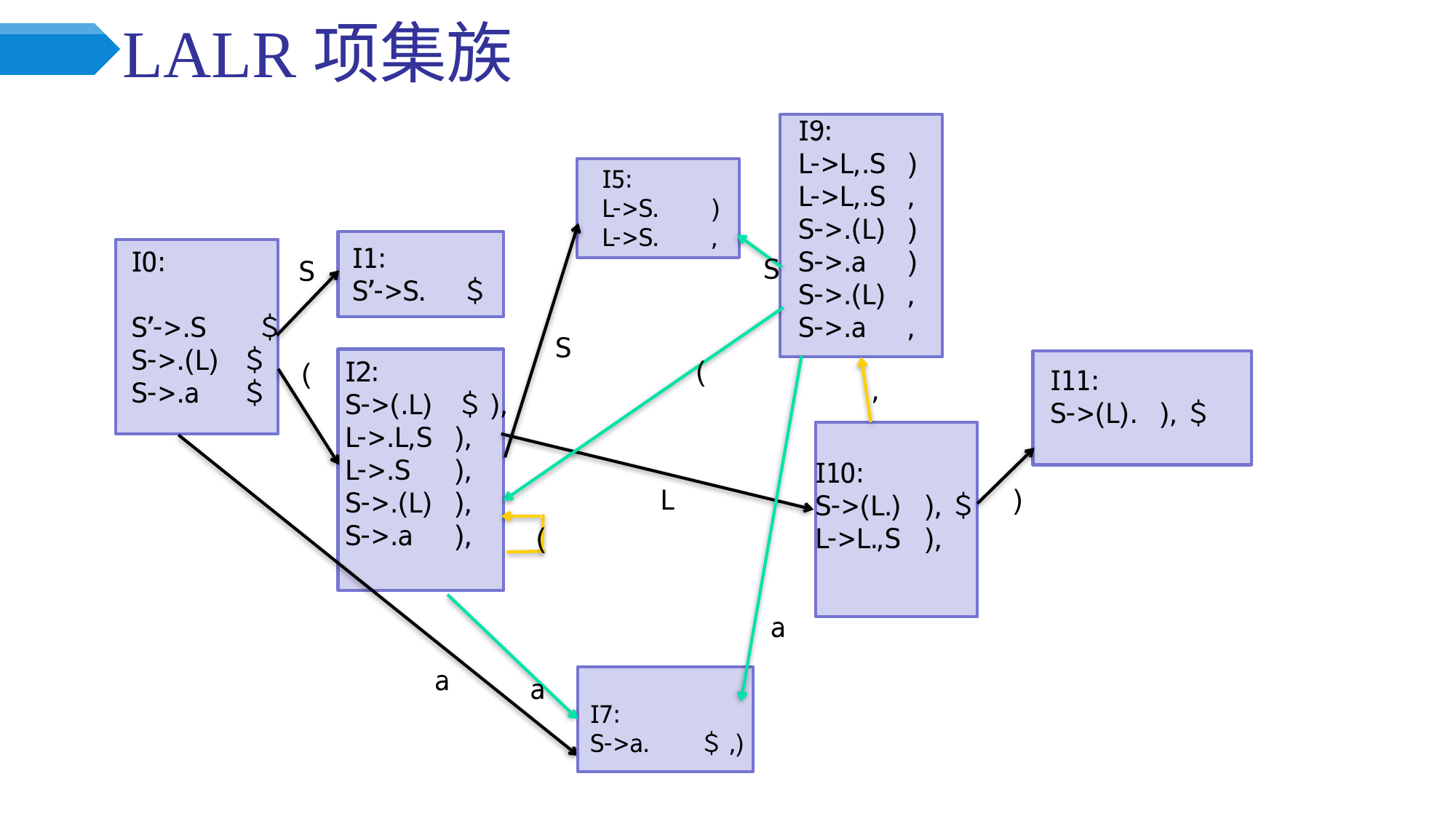

# LALR项集族
I9:
L->L,.S	)
L->L,.S	,
S->.(L)	)
S->.a	)
S->.(L)	,
S->.a	,

I5:
L->S.	)
L->S.	,

I1:
S’->S.	＄

I0:

S’->.S	 ＄
S->.(L)	＄
S->.a	＄
S
S
S
I2:
S->(.L)  ＄),
L->.L,S	),
L->.S	),
S->.(L)	),
S->.a	),

(
(

I11:
S->(L).	),＄
,

I10:
S->(L.)	),＄
L->L.,S	),
)
L
(
a
a
a

I7:
S->a.	＄,)